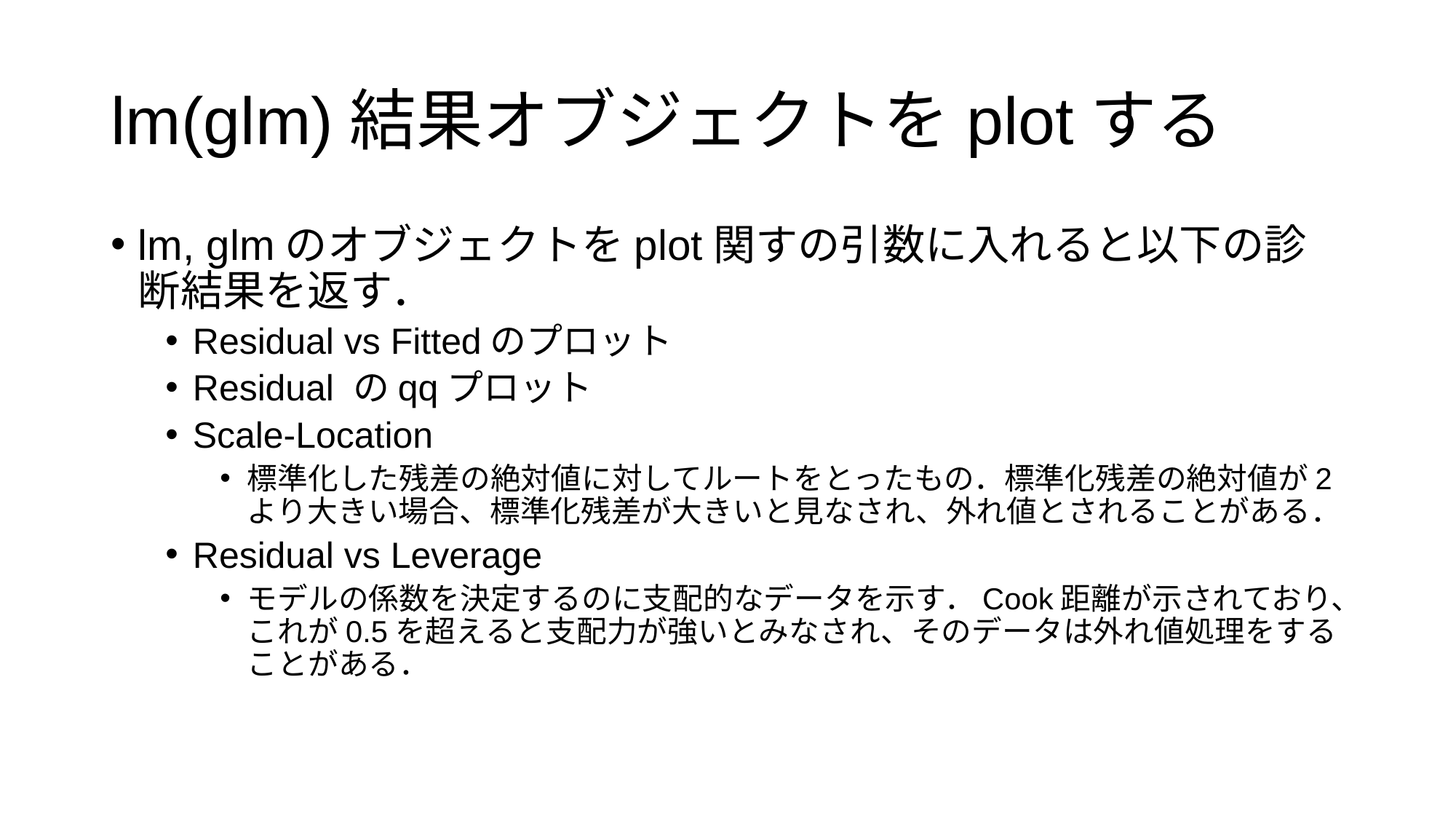

# lm(glm)結果オブジェクトをplotする
lm, glmのオブジェクトをplot関すの引数に入れると以下の診断結果を返す．
Residual vs Fittedのプロット
Residual のqqプロット
Scale-Location
標準化した残差の絶対値に対してルートをとったもの．標準化残差の絶対値が2より大きい場合、標準化残差が大きいと見なされ、外れ値とされることがある．
Residual vs Leverage
モデルの係数を決定するのに支配的なデータを示す．Cook距離が示されており、これが0.5を超えると支配力が強いとみなされ、そのデータは外れ値処理をすることがある．